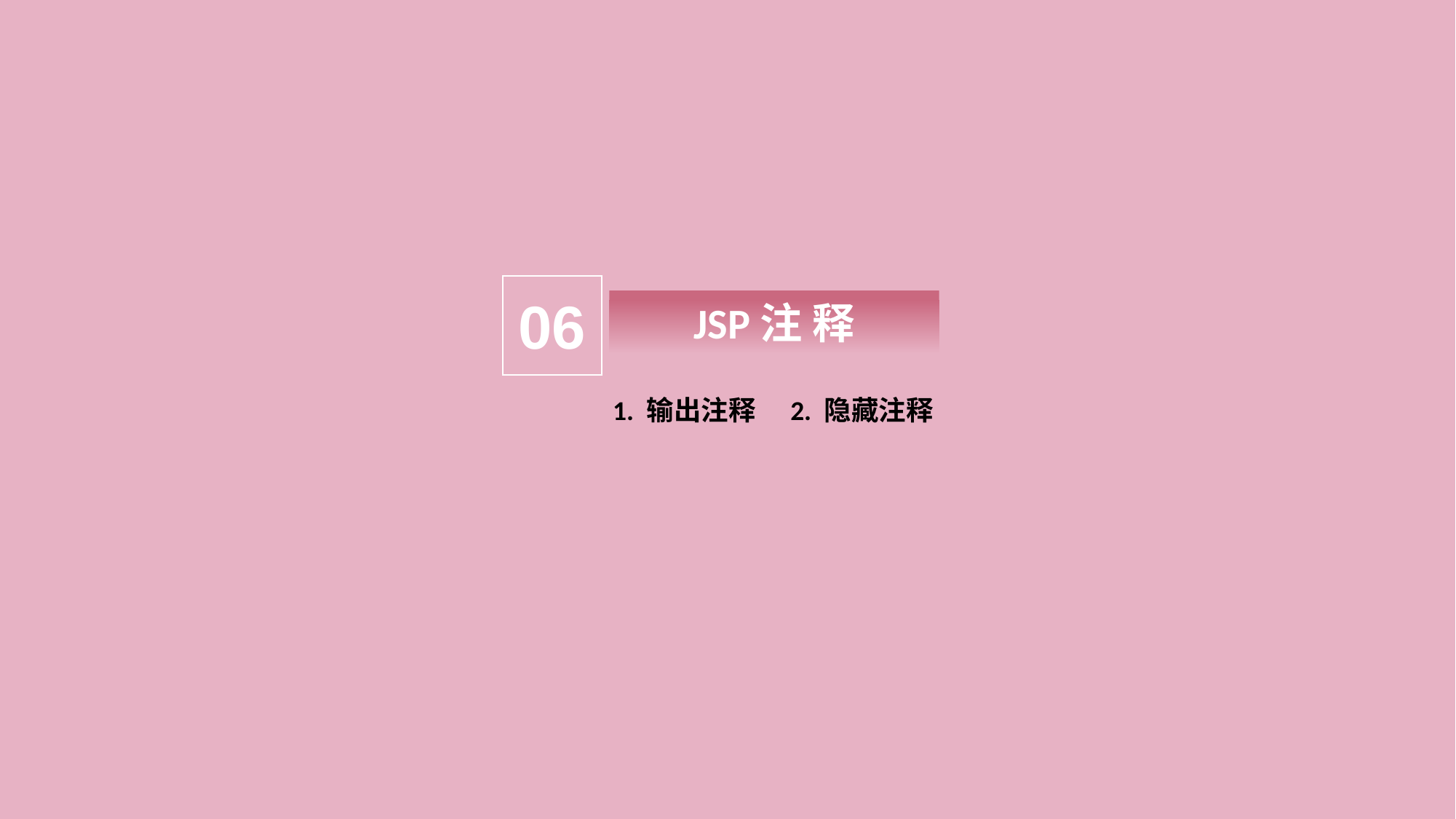

06
JSP注 释
1. 输出注释
2. 隐藏注释